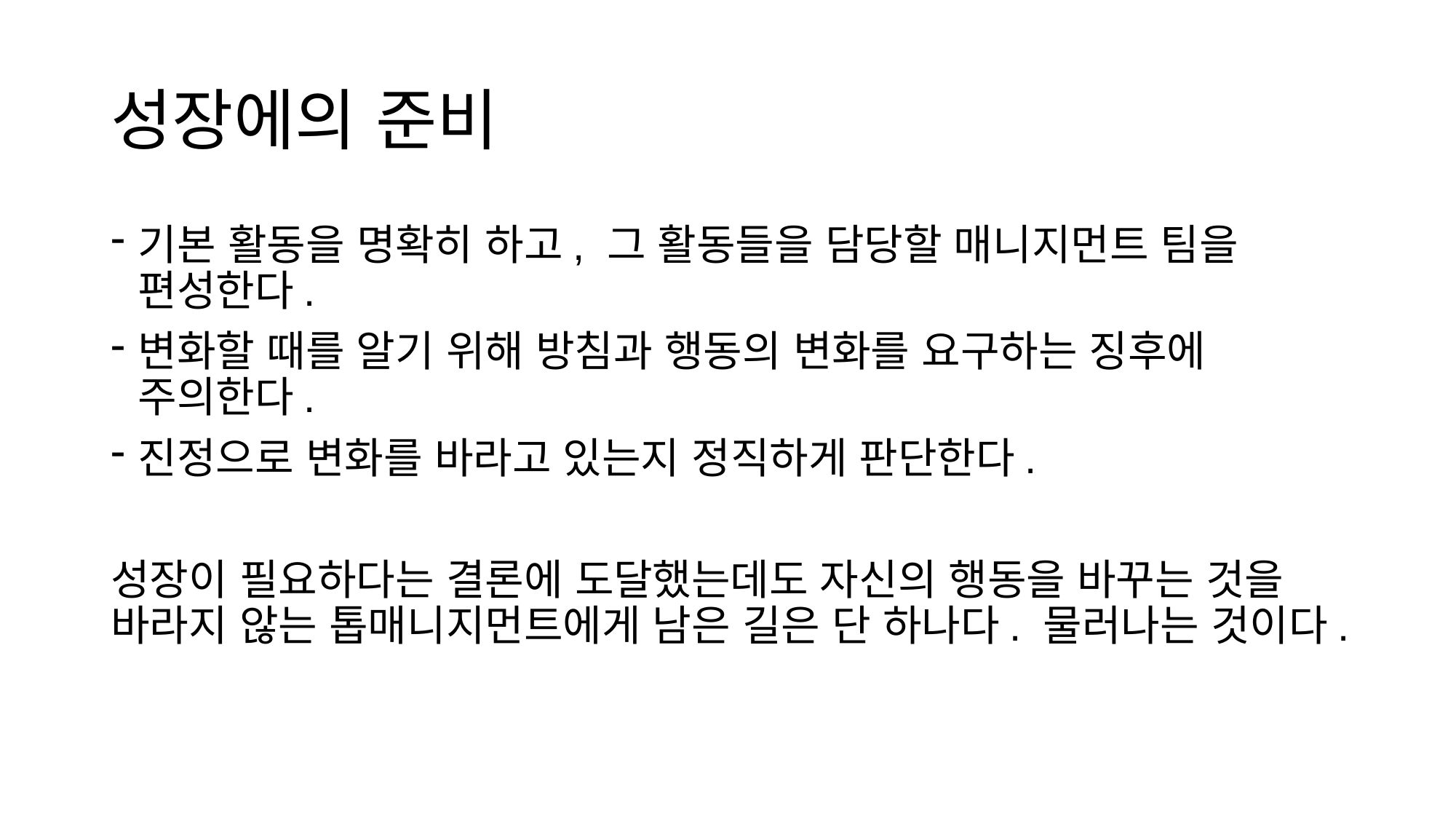

# 성장에의 준비
기본 활동을 명확히 하고, 그 활동들을 담당할 매니지먼트 팀을 편성한다.
변화할 때를 알기 위해 방침과 행동의 변화를 요구하는 징후에 주의한다.
진정으로 변화를 바라고 있는지 정직하게 판단한다.

성장이 필요하다는 결론에 도달했는데도 자신의 행동을 바꾸는 것을 바라지 않는 톱매니지먼트에게 남은 길은 단 하나다. 물러나는 것이다.